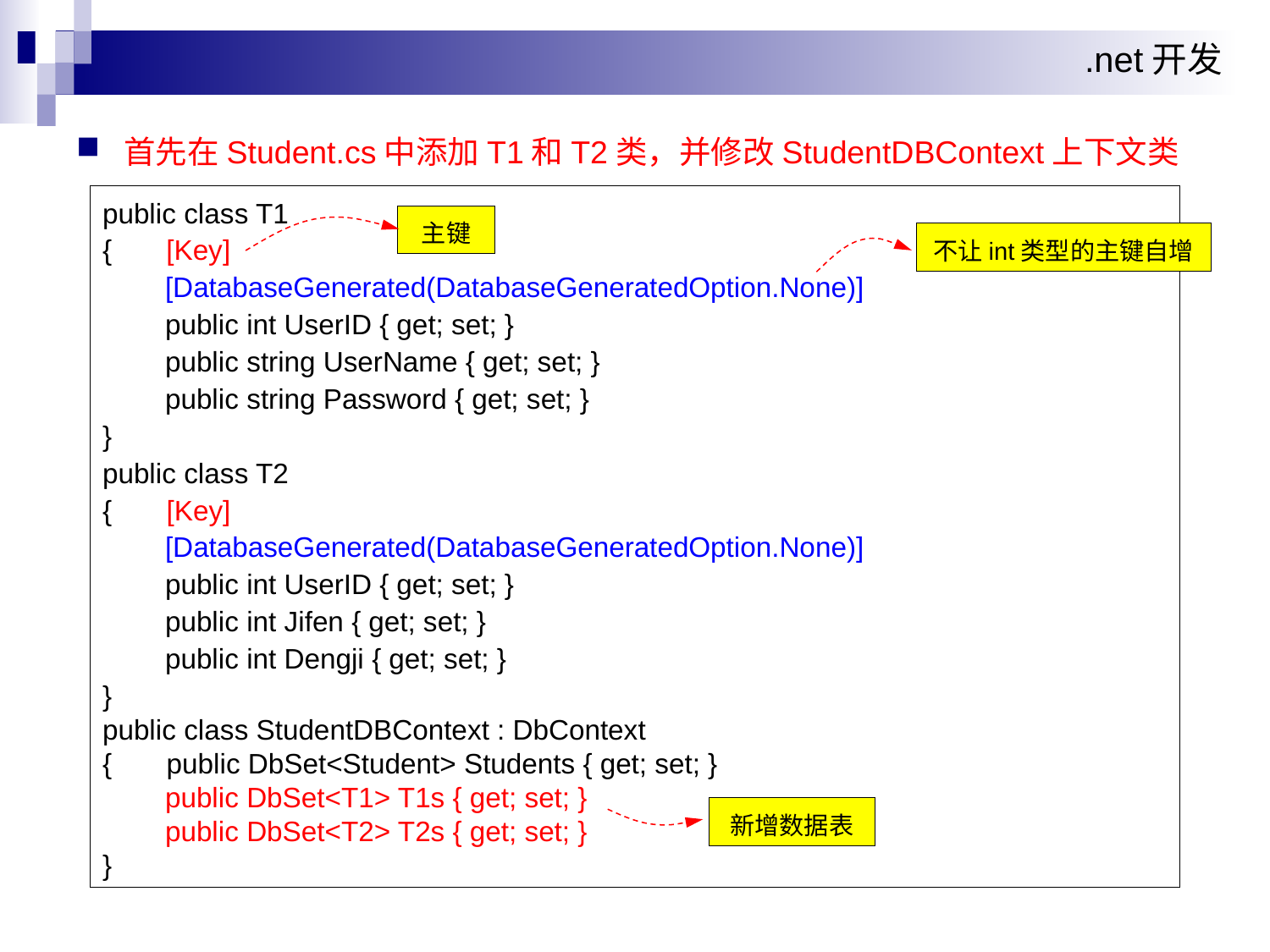

首先在Student.cs中添加T1和T2类，并修改StudentDBContext上下文类
public class T1
{       [Key]
        [DatabaseGenerated(DatabaseGeneratedOption.None)]
        public int UserID { get; set; }
        public string UserName { get; set; }
        public string Password { get; set; }
}
public class T2
{       [Key]
        [DatabaseGenerated(DatabaseGeneratedOption.None)]
        public int UserID { get; set; }
        public int Jifen { get; set; }
        public int Dengji { get; set; }
}
public class StudentDBContext : DbContext
{       public DbSet<Student> Students { get; set; }
        public DbSet<T1> T1s { get; set; }
        public DbSet<T2> T2s { get; set; }
}
主键

不让int类型的主键自增

新增数据表